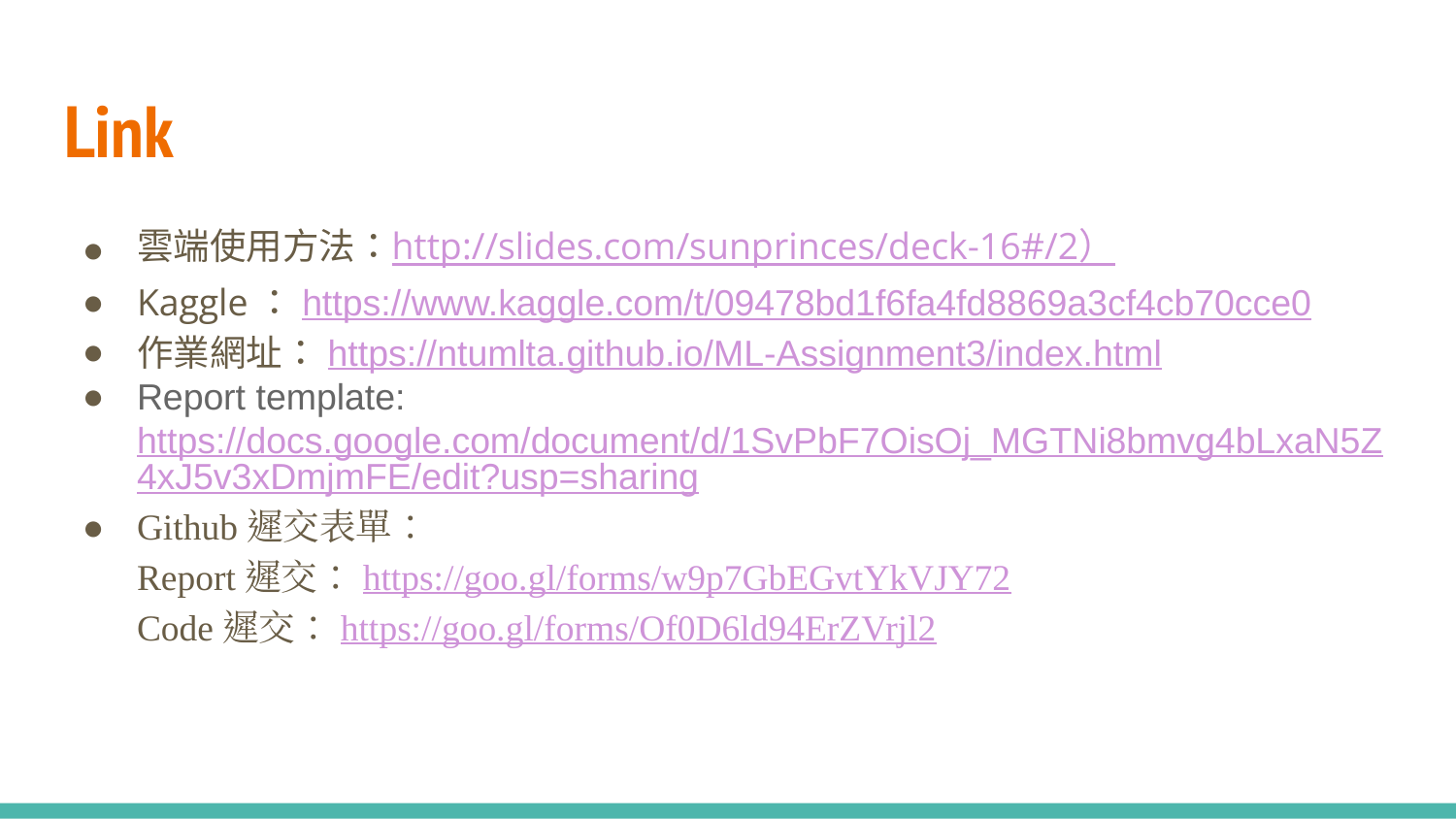

# Link
雲端使用方法：http://slides.com/sunprinces/deck-16#/2）
Kaggle：https://www.kaggle.com/t/09478bd1f6fa4fd8869a3cf4cb70cce0
作業網址：https://ntumlta.github.io/ML-Assignment3/index.html
Report template: https://docs.google.com/document/d/1SvPbF7OisOj_MGTNi8bmvg4bLxaN5Z4xJ5v3xDmjmFE/edit?usp=sharing
Github遲交表單：
Report遲交：https://goo.gl/forms/w9p7GbEGvtYkVJY72
Code遲交：https://goo.gl/forms/Of0D6ld94ErZVrjl2